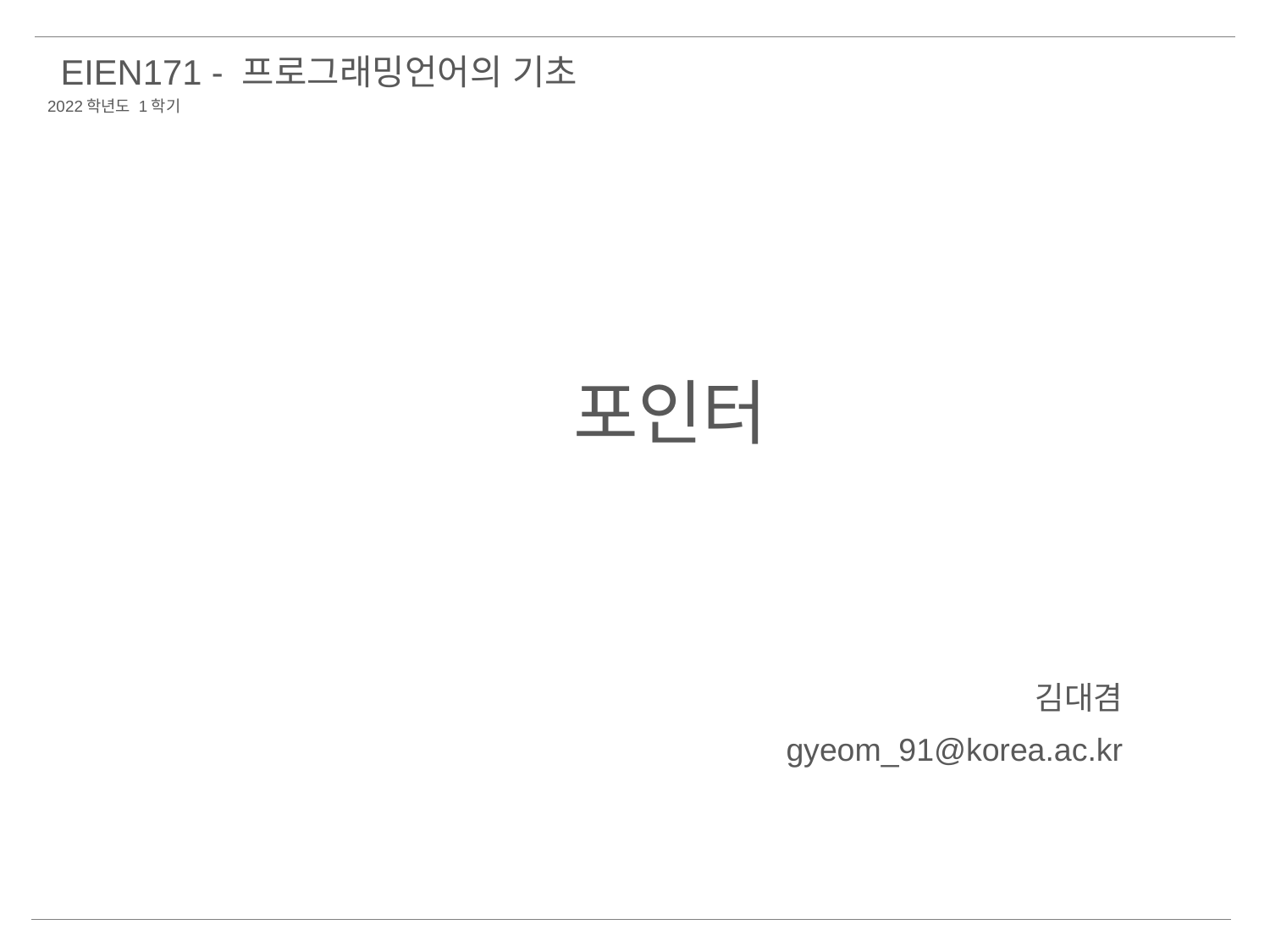

EIEN171 - 프로그래밍언어의 기초
2022학년도 1학기
포인터
김대겸
gyeom_91@korea.ac.kr